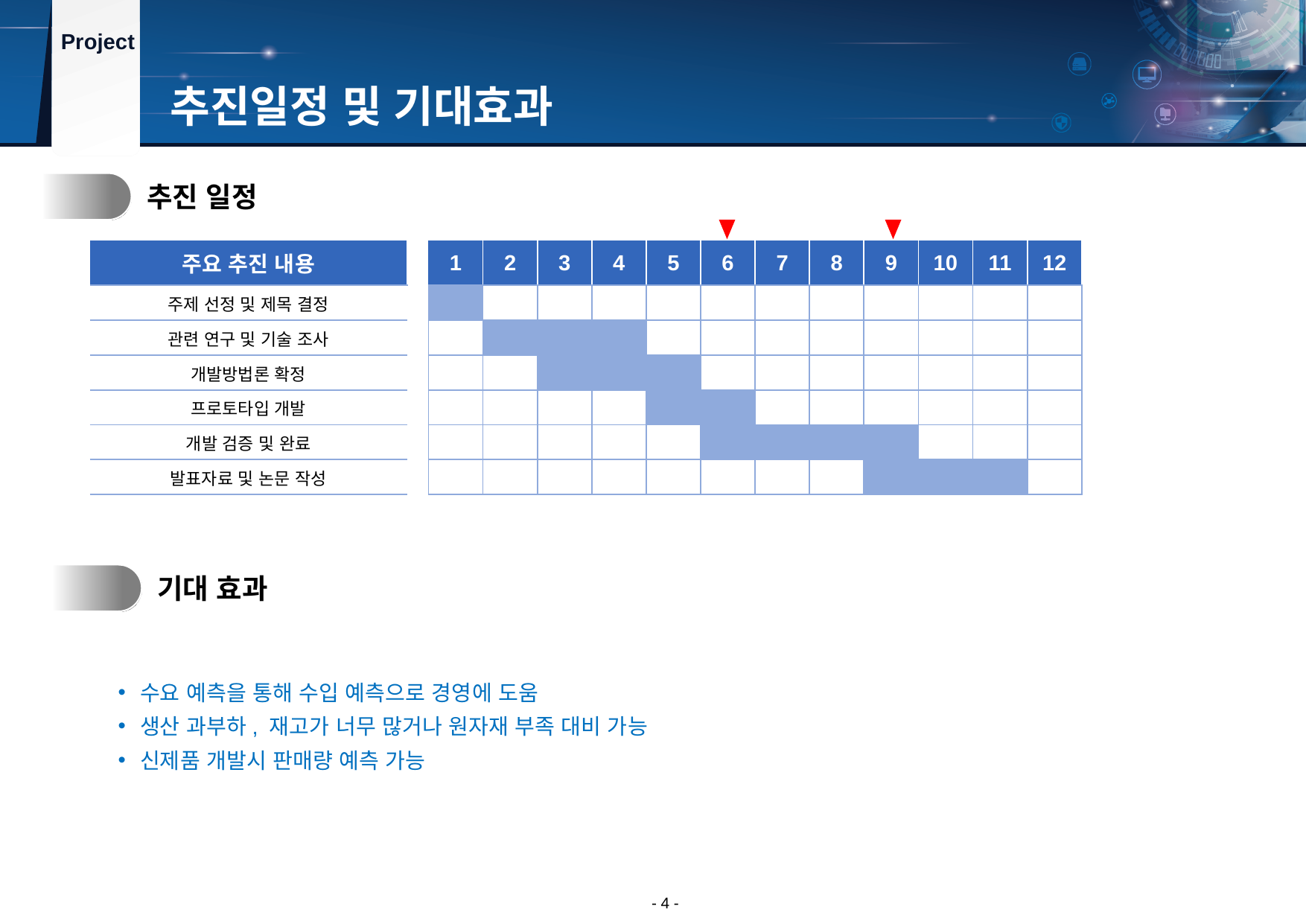

추진일정 및 기대효과

1.
추진 일정

| 주요 추진 내용 |
| --- |
| 주제 선정 및 제목 결정 |
| 관련 연구 및 기술 조사 |
| 개발방법론 확정 |
| 프로토타입 개발 |
| 개발 검증 및 완료 |
| 발표자료 및 논문 작성 |
| 1 | 2 | 3 | 4 | 5 | 6 | 7 | 8 | 9 | 10 | 11 | 12 |
| --- | --- | --- | --- | --- | --- | --- | --- | --- | --- | --- | --- |
|  |  |  |  |  |  |  |  |  |  |  |  |
|  |  |  |  |  |  |  |  |  |  |  |  |
|  |  |  |  |  |  |  |  |  |  |  |  |
|  |  |  |  |  |  |  |  |  |  |  |  |
|  |  |  |  |  |  |  |  |  |  |  |  |
|  |  |  |  |  |  |  |  |  |  |  |  |

2.
기대 효과
수요 예측을 통해 수입 예측으로 경영에 도움
생산 과부하, 재고가 너무 많거나 원자재 부족 대비 가능
신제품 개발시 판매량 예측 가능
- 4 -